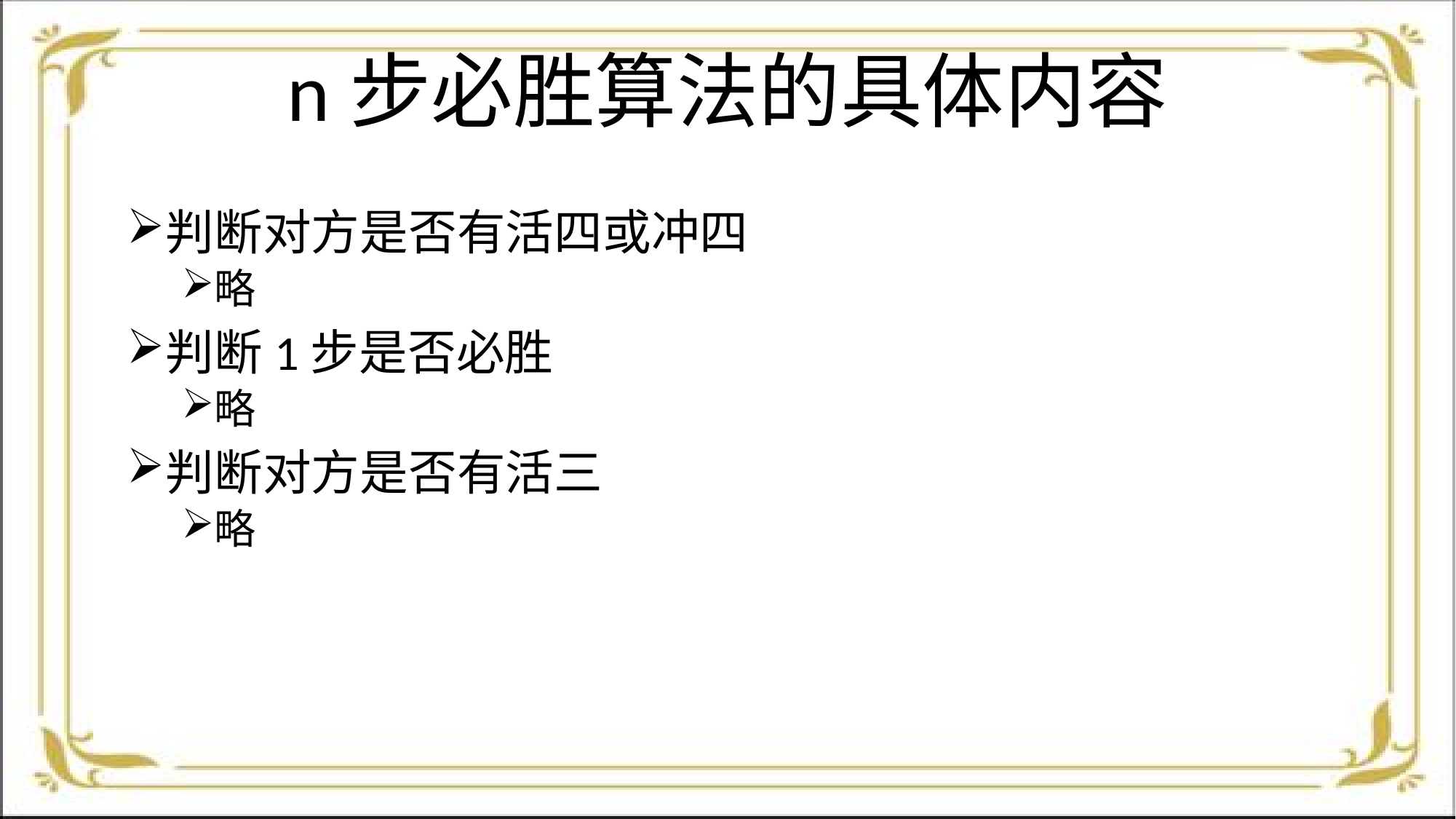

# n步必胜算法的具体内容
判断对方是否有活四或冲四
略
判断1步是否必胜
略
判断对方是否有活三
略